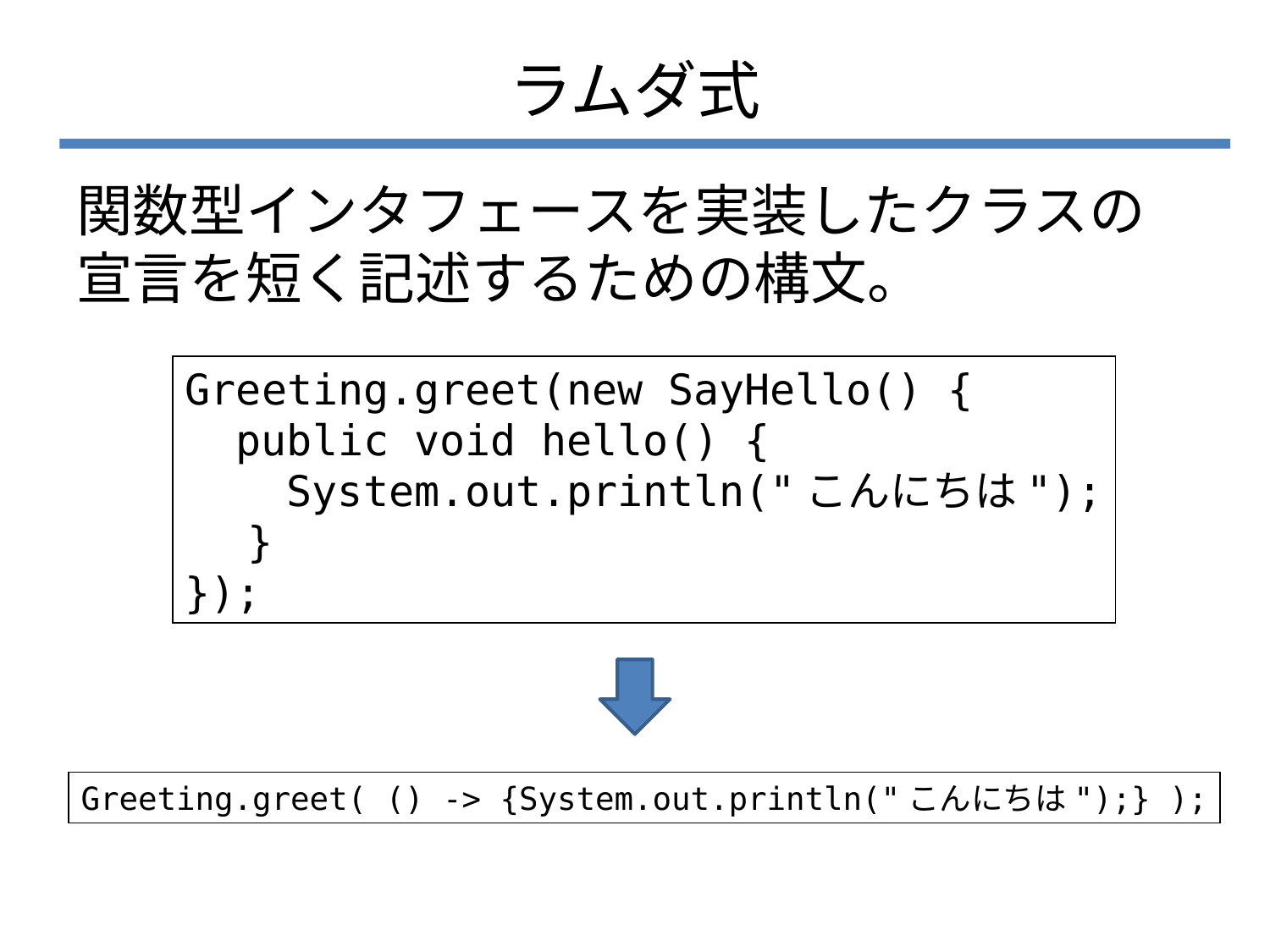

# ラムダ式
関数型インタフェースを実装したクラスの宣言を短く記述するための構文。
Greeting.greet(new SayHello() {
  public void hello() {
    System.out.println("こんにちは");
　 }
});

Greeting.greet( () -> {System.out.println("こんにちは");} );